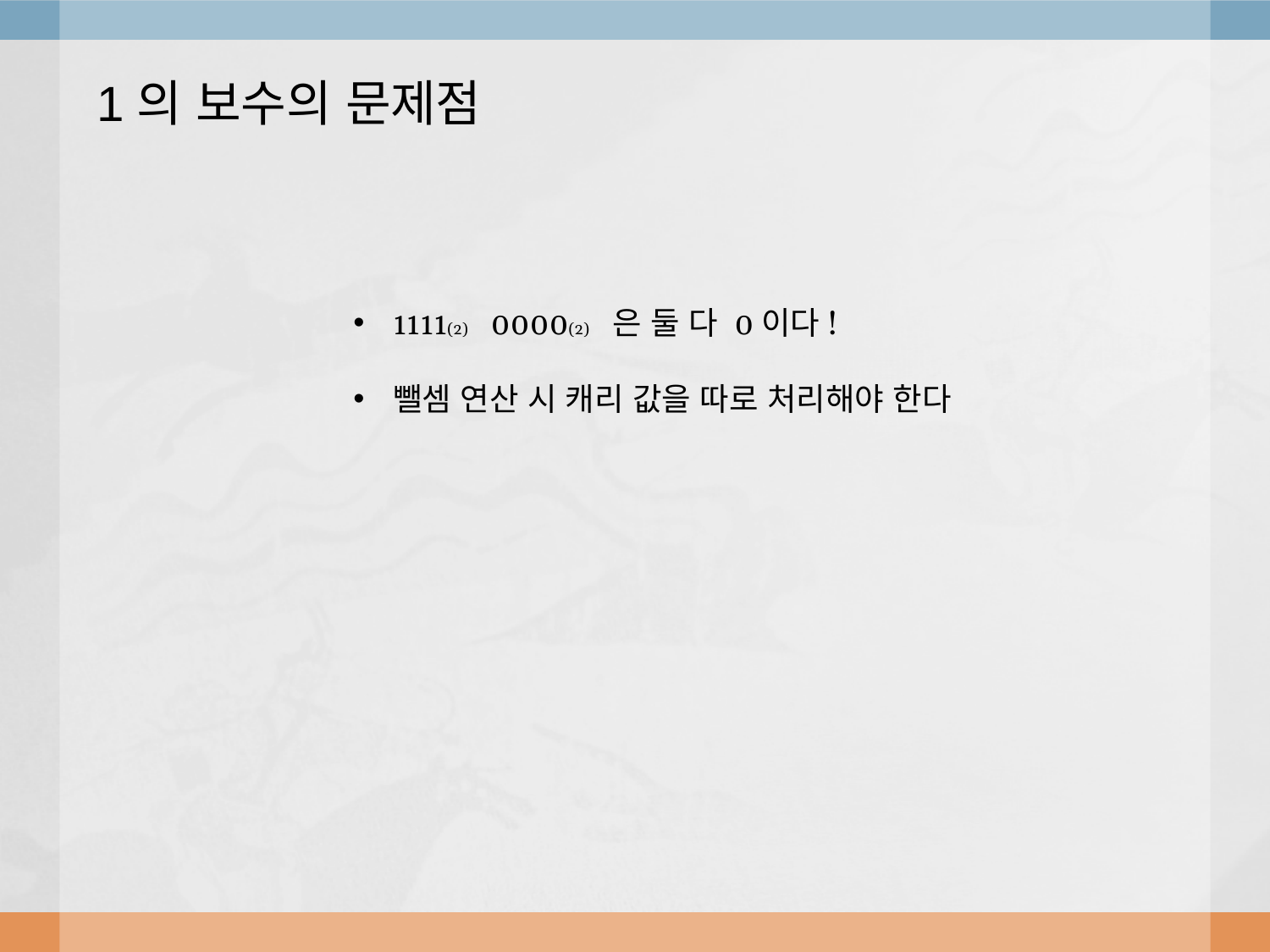

1의 보수의 문제점
1111(2)   0000(2)     은 둘 다 0이다!

뺄셈 연산 시 캐리 값을 따로 처리해야 한다